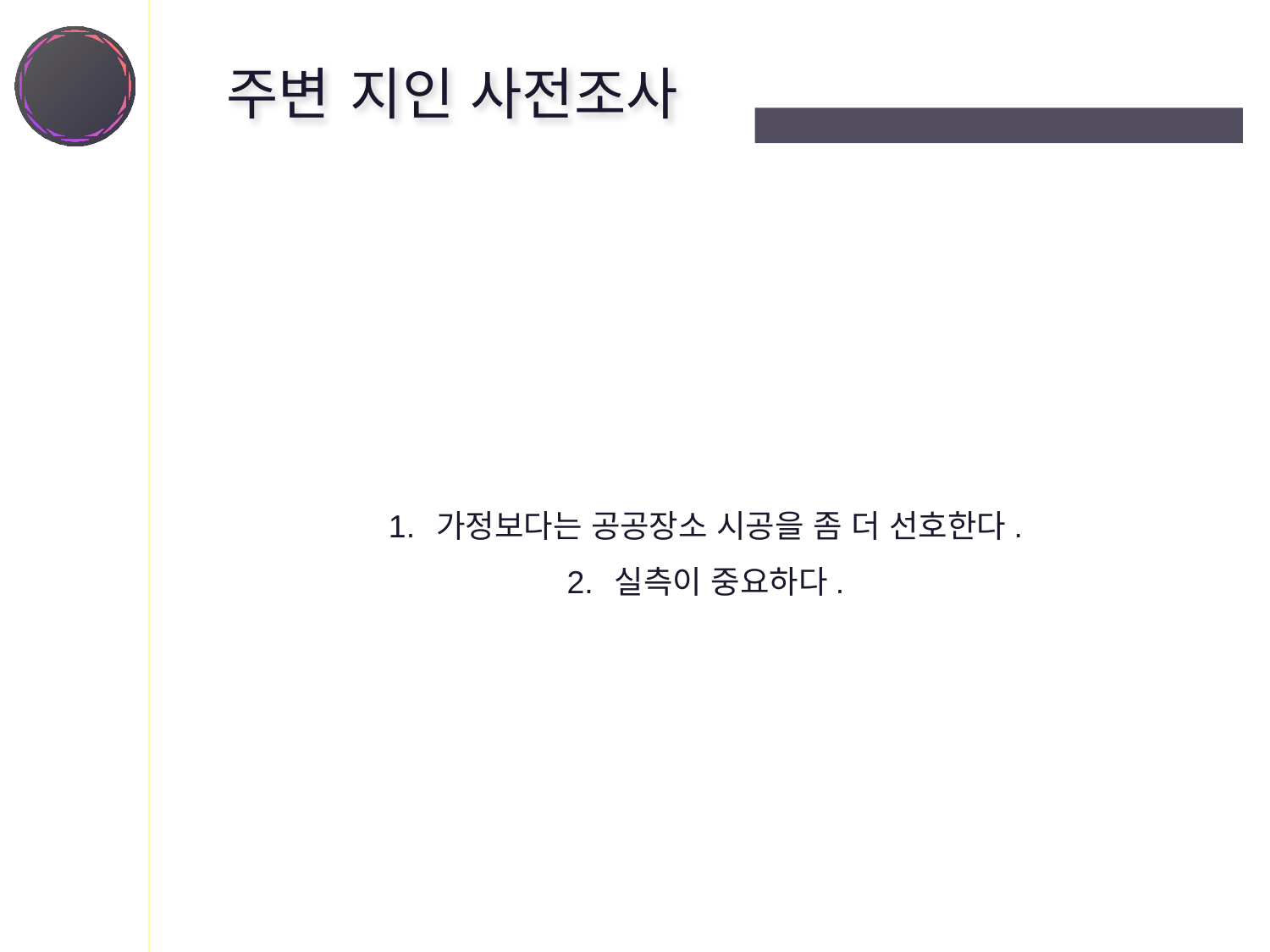

# 주변 지인 사전조사
04
Advance investigation with others.
가정보다는 공공장소 시공을 좀 더 선호한다.
실측이 중요하다.